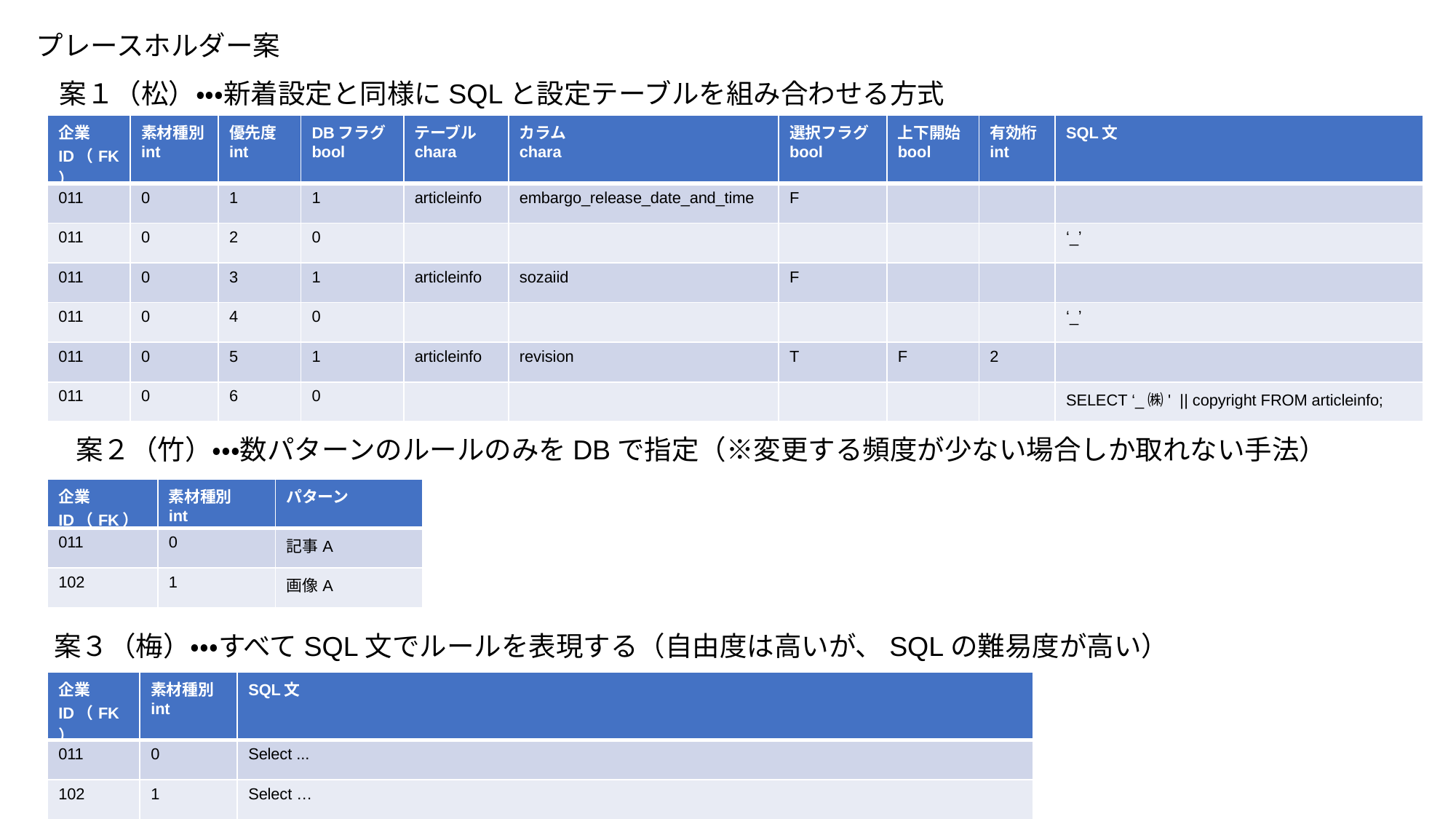

プレースホルダー案
案１（松）・・・新着設定と同様にSQLと設定テーブルを組み合わせる方式
| 企業ID（FK） | 素材種別 int | 優先度 int | DBフラグ bool | テーブル chara | カラム chara | 選択フラグ bool | 上下開始 bool | 有効桁 int | SQL文 |
| --- | --- | --- | --- | --- | --- | --- | --- | --- | --- |
| 011 | 0 | 1 | 1 | articleinfo | embargo\_release\_date\_and\_time | F |  |  |  |
| 011 | 0 | 2 | 0 |  |  |  |  |  | ‘\_’ |
| 011 | 0 | 3 | 1 | articleinfo | sozaiid | F |  |  |  |
| 011 | 0 | 4 | 0 |  |  |  |  |  | ‘\_’ |
| 011 | 0 | 5 | 1 | articleinfo | revision | T | F | 2 |  |
| 011 | 0 | 6 | 0 |  |  |  |  |  | SELECT ‘\_㈱' || copyright FROM articleinfo; |
案２（竹）・・・数パターンのルールのみをDBで指定（※変更する頻度が少ない場合しか取れない手法）
| 企業ID（FK） | 素材種別 int | パターン |
| --- | --- | --- |
| 011 | 0 | 記事A |
| 102 | 1 | 画像A |
案３（梅）・・・すべてSQL文でルールを表現する（自由度は高いが、SQLの難易度が高い）
| 企業ID（FK） | 素材種別 int | SQL文 |
| --- | --- | --- |
| 011 | 0 | Select ... |
| 102 | 1 | Select … |